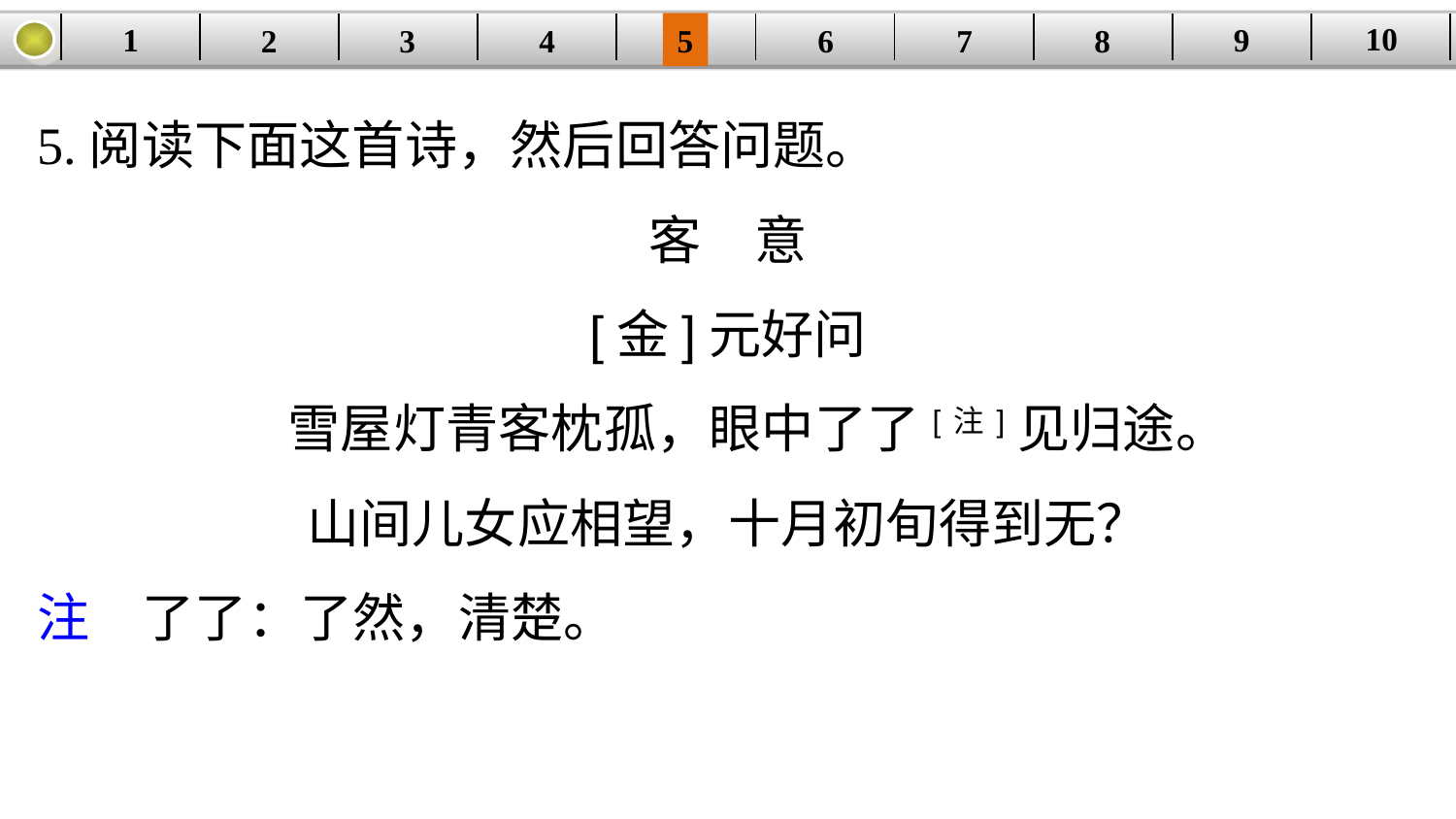

10

9
1
3
4
5
6
8
2
|  |  |  |  |  |  |  |  |  |  |
| --- | --- | --- | --- | --- | --- | --- | --- | --- | --- |
7

5.阅读下面这首诗，然后回答问题。
客　意
[金]元好问
    雪屋灯青客枕孤，眼中了了[注]见归途。
山间儿女应相望，十月初旬得到无？
注　了了：了然，清楚。